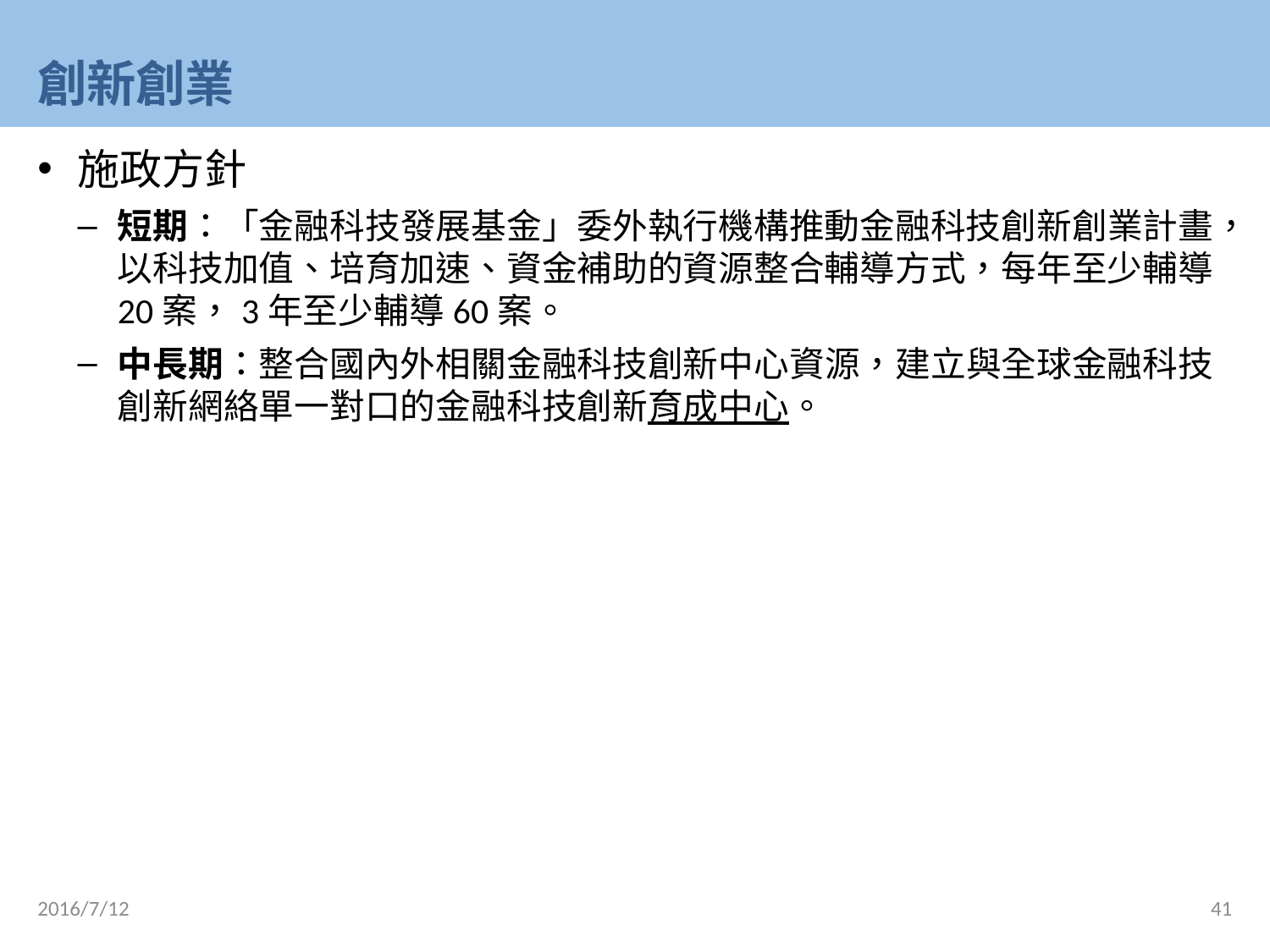

# 創新創業
施政方針
短期：「金融科技發展基金」委外執行機構推動金融科技創新創業計畫，以科技加值、培育加速、資金補助的資源整合輔導方式，每年至少輔導20案，3年至少輔導60案。
中長期：整合國內外相關金融科技創新中心資源，建立與全球金融科技創新網絡單一對口的金融科技創新育成中心。
2016/7/12
41